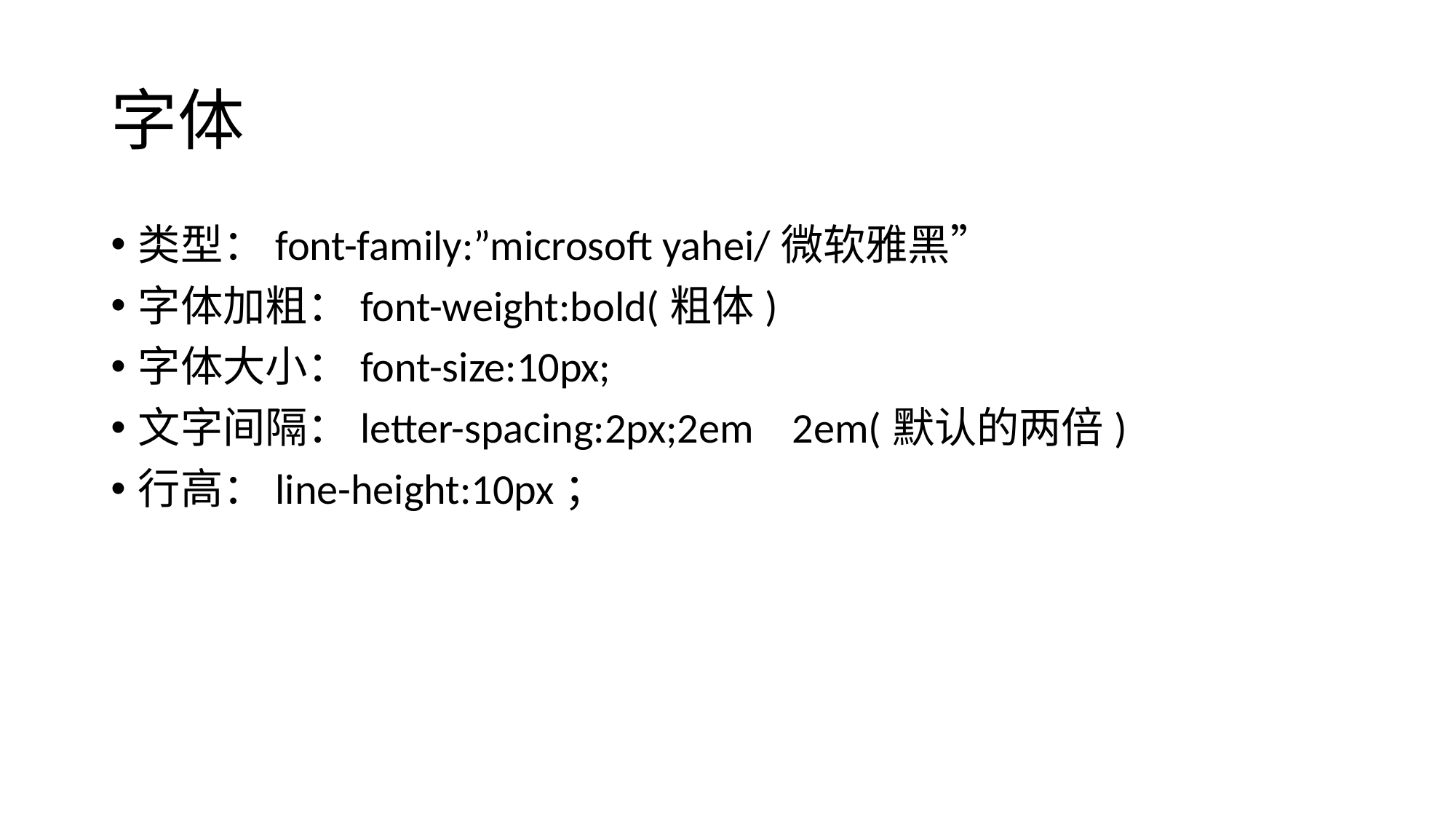

# 字体
类型：font-family:”microsoft yahei/微软雅黑”
字体加粗：font-weight:bold(粗体)
字体大小：font-size:10px;
文字间隔：letter-spacing:2px;2em    2em(默认的两倍)
行高：line-height:10px；